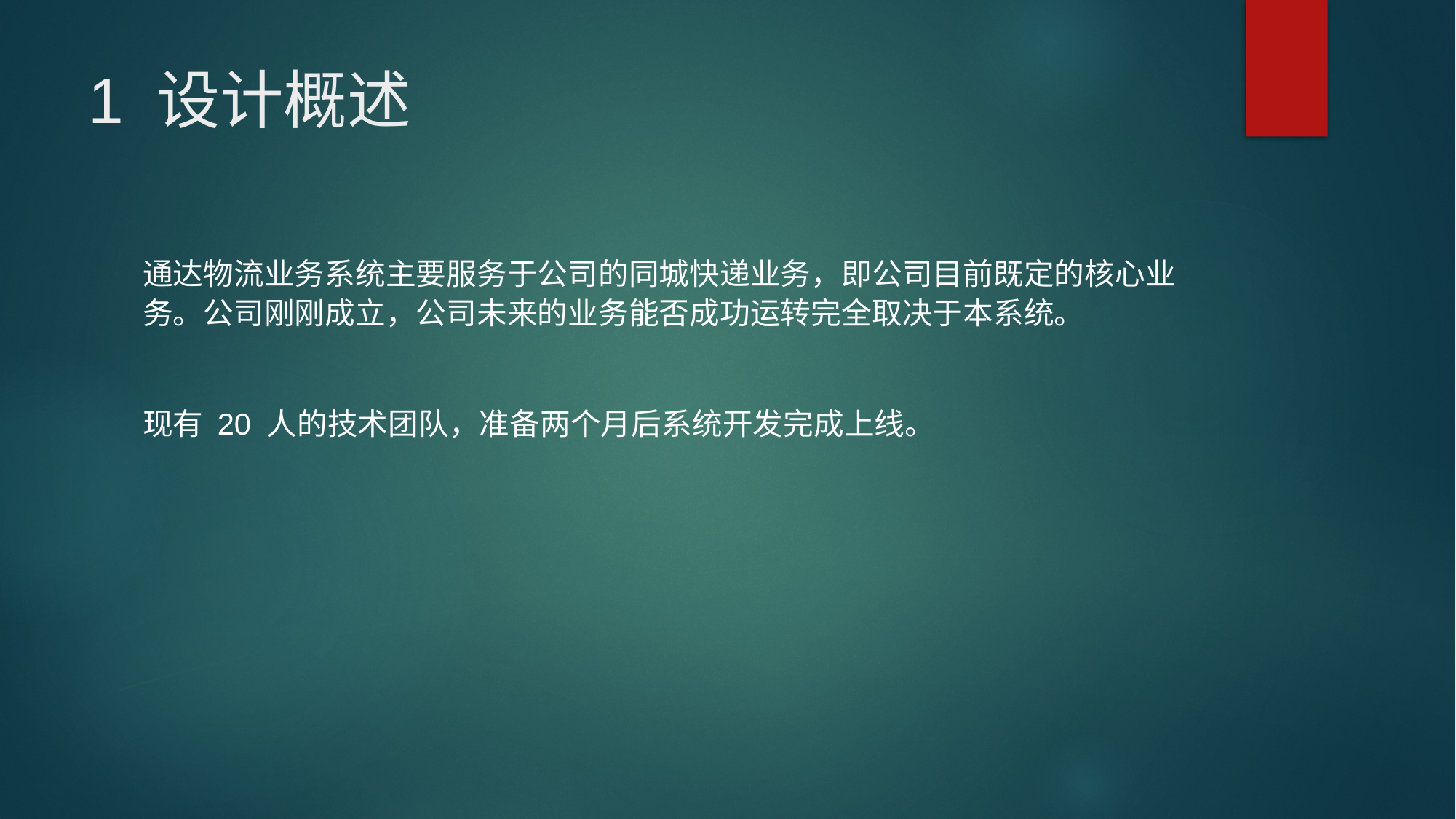

# 1 设计概述
通达物流业务系统主要服务于公司的同城快递业务，即公司目前既定的核心业务。公司刚刚成立，公司未来的业务能否成功运转完全取决于本系统。

现有 20 人的技术团队，准备两个月后系统开发完成上线。